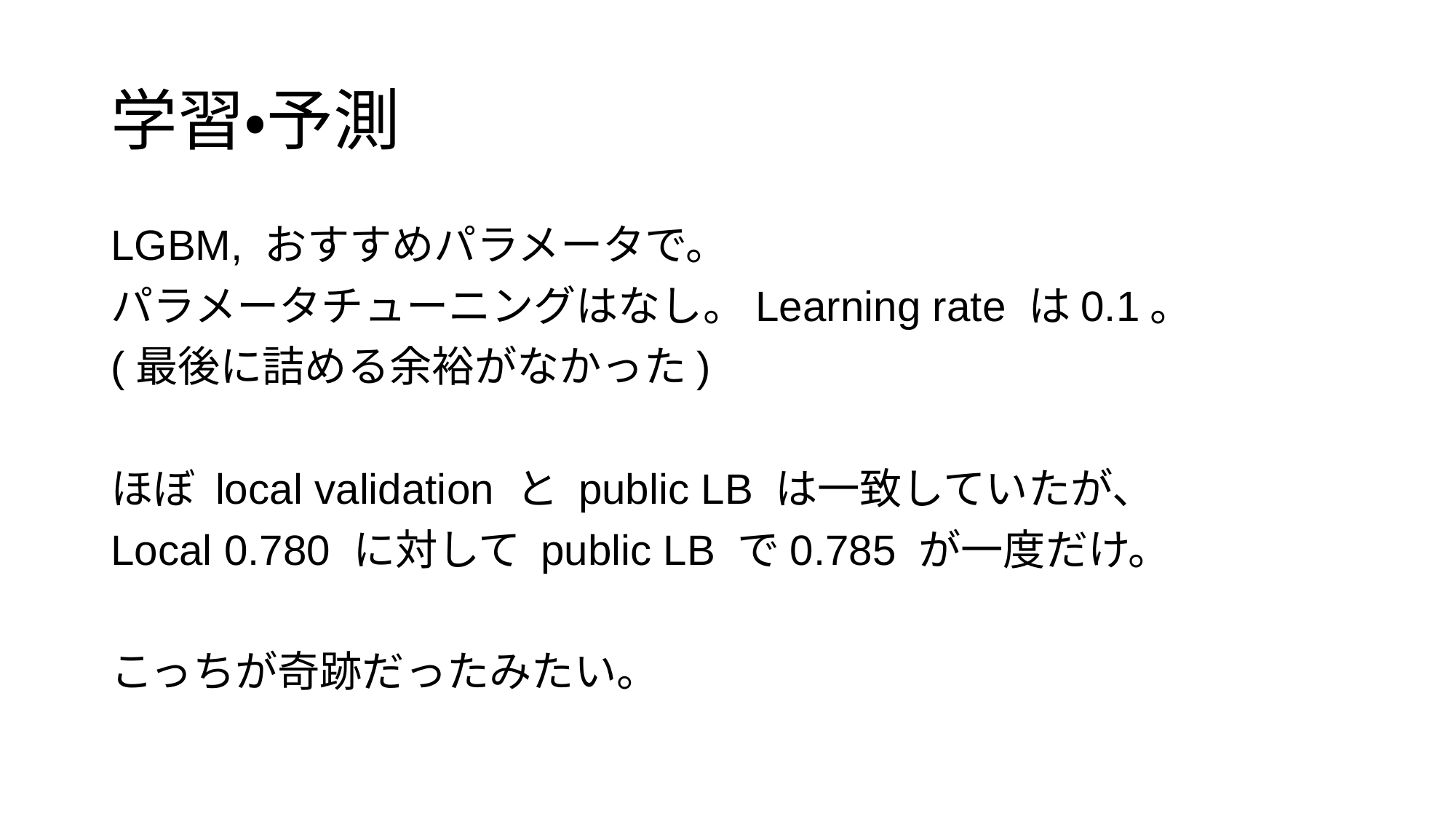

# 学習・予測
LGBM, おすすめパラメータで。
パラメータチューニングはなし。Learning rate は0.1。
(最後に詰める余裕がなかった)

ほぼ local validation と public LB は一致していたが、
Local 0.780 に対して public LB で0.785 が一度だけ。

こっちが奇跡だったみたい。